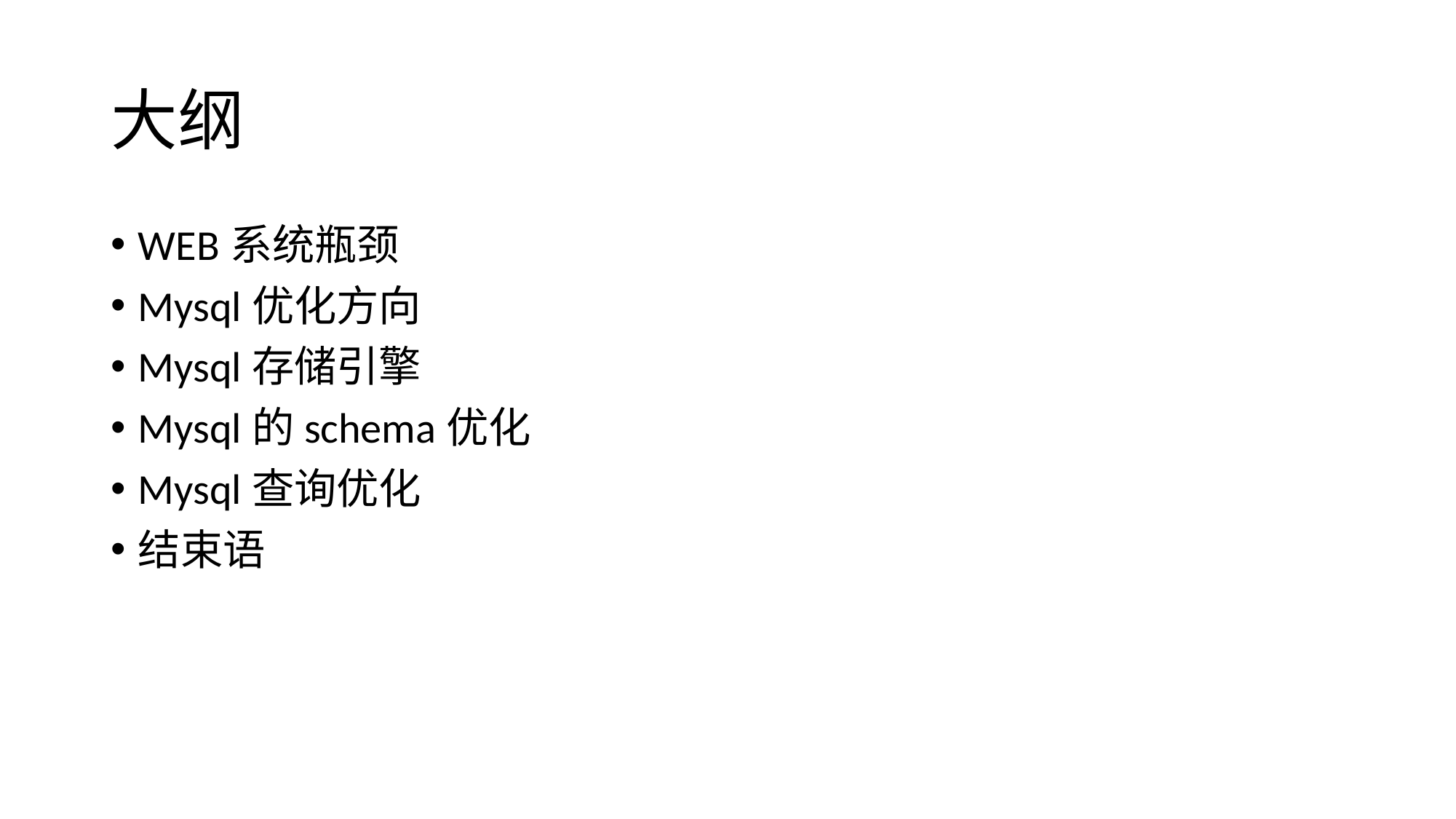

# 大纲
WEB系统瓶颈
Mysql优化方向
Mysql存储引擎
Mysql的schema优化
Mysql查询优化
结束语